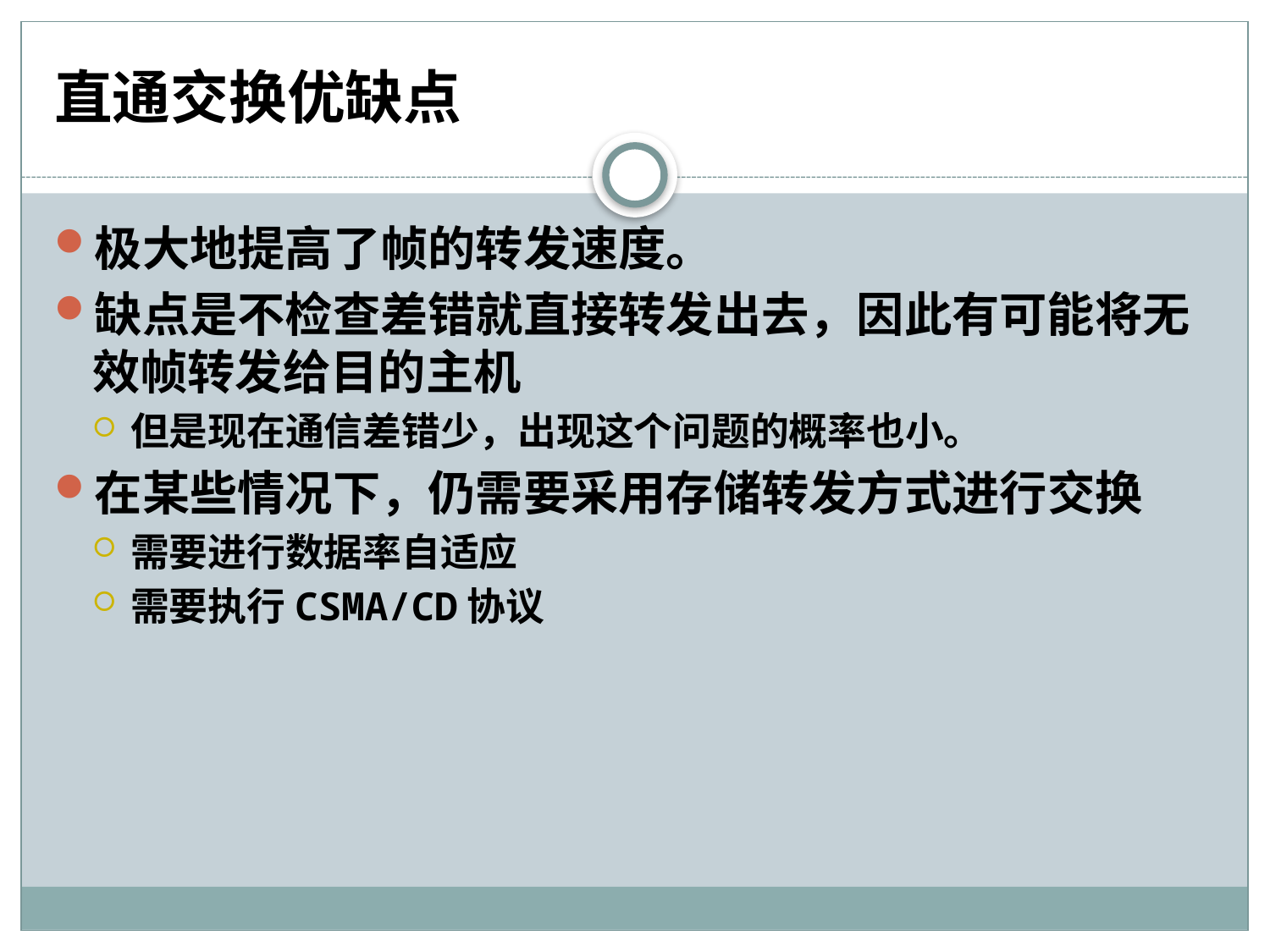

# 直通交换优缺点
极大地提高了帧的转发速度。
缺点是不检查差错就直接转发出去，因此有可能将无效帧转发给目的主机
但是现在通信差错少，出现这个问题的概率也小。
在某些情况下，仍需要采用存储转发方式进行交换
需要进行数据率自适应
需要执行CSMA/CD协议